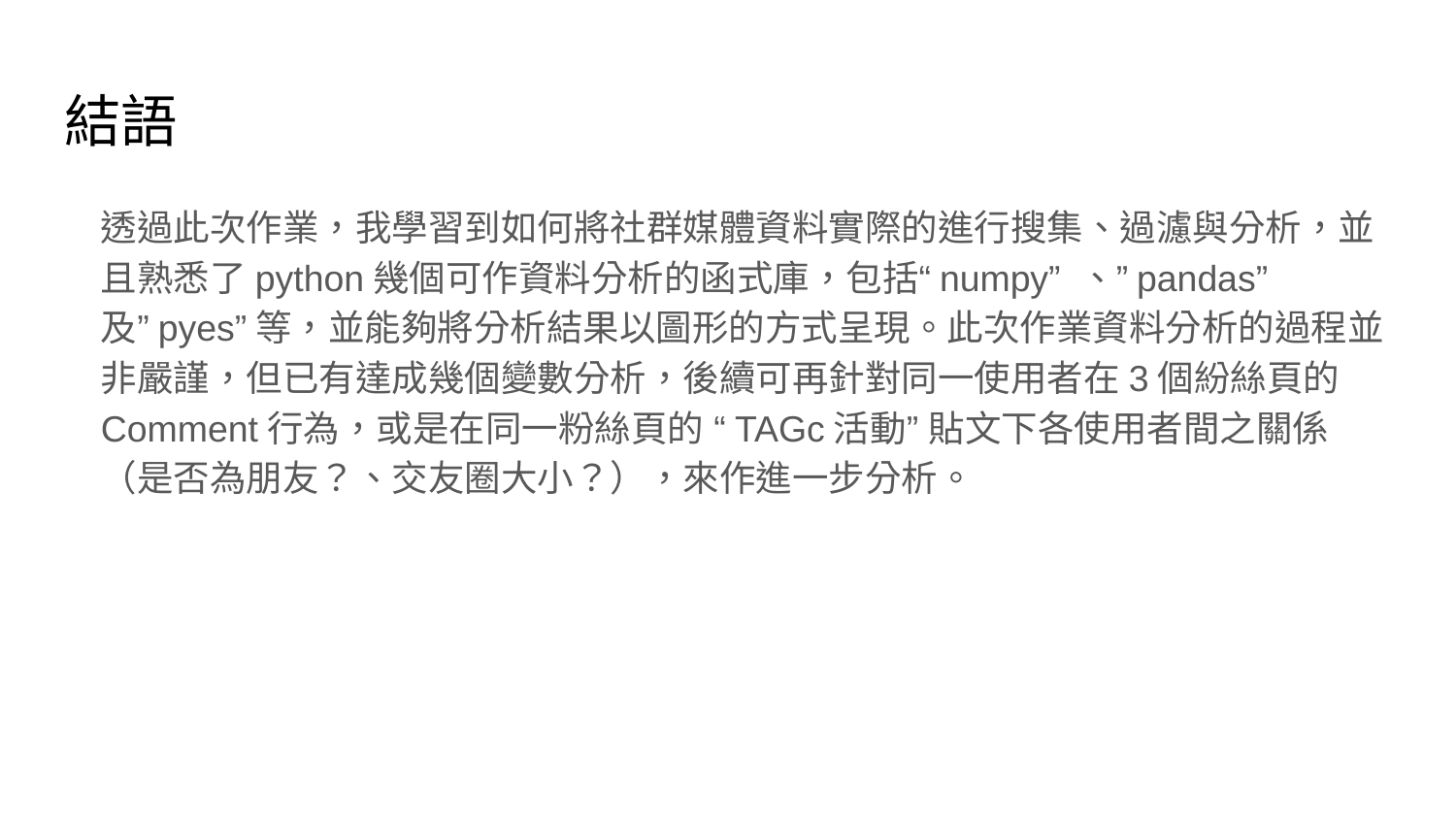

# 結語
透過此次作業，我學習到如何將社群媒體資料實際的進行搜集、過濾與分析，並且熟悉了python幾個可作資料分析的函式庫，包括“numpy” 、”pandas” 及”pyes”等，並能夠將分析結果以圖形的方式呈現。此次作業資料分析的過程並非嚴謹，但已有達成幾個變數分析，後續可再針對同一使用者在3個紛絲頁的Comment行為，或是在同一粉絲頁的 “TAGc活動” 貼文下各使用者間之關係（是否為朋友？、交友圈大小？），來作進一步分析。